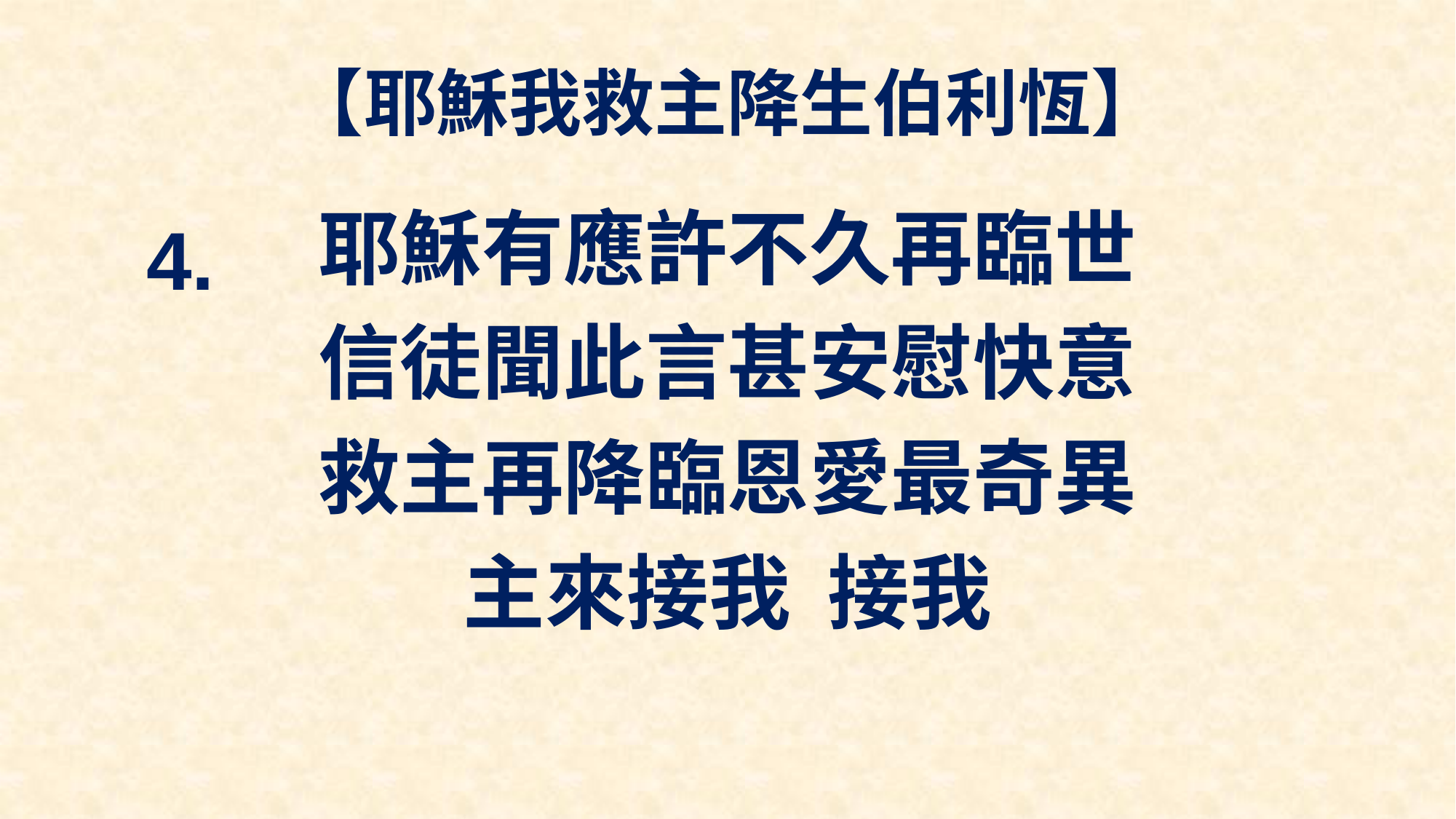

# 【耶穌我救主降生伯利恆】
耶穌有應許不久再臨世
信徒聞此言甚安慰快意
救主再降臨恩愛最奇異
主來接我  接我
4.